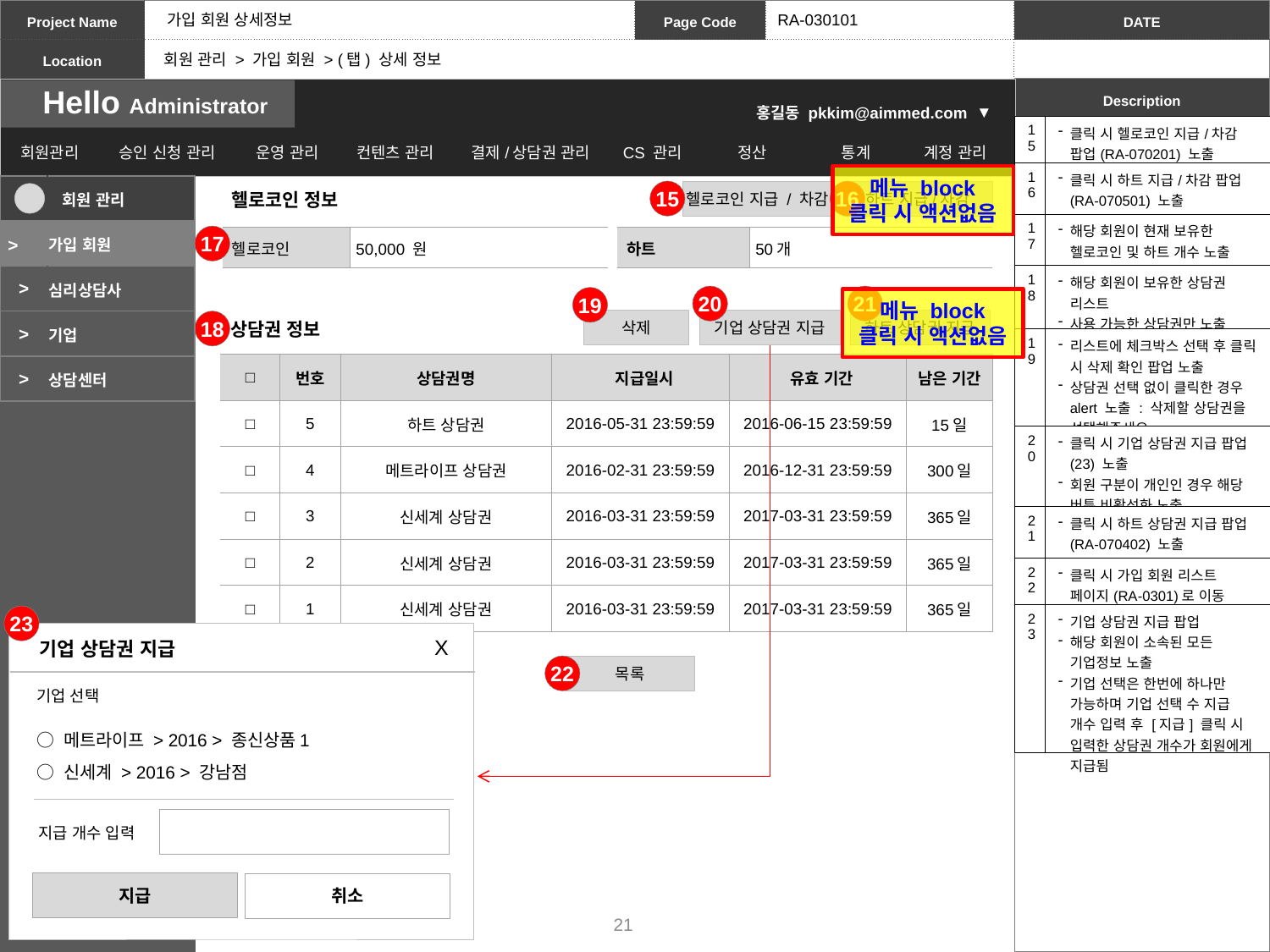

가입 회원 상세정보
RA-030101
회원 관리 > 가입 회원 > (탭) 상세 정보
| 15 | 클릭 시 헬로코인 지급/차감 팝업(RA-070201) 노출 |
| --- | --- |
| 16 | 클릭 시 하트 지급/차감 팝업(RA-070501) 노출 |
| 17 | 해당 회원이 현재 보유한 헬로코인 및 하트 개수 노출 |
| 18 | 해당 회원이 보유한 상담권 리스트 사용 가능한 상담권만 노출 |
| 19 | 리스트에 체크박스 선택 후 클릭 시 삭제 확인 팝업 노출 상담권 선택 없이 클릭한 경우 alert 노출 : 삭제할 상담권을 선택해주세요. |
| 20 | 클릭 시 기업 상담권 지급 팝업(23) 노출 회원 구분이 개인인 경우 해당 버튼 비활성화 노출 |
| 21 | 클릭 시 하트 상담권 지급 팝업(RA-070402) 노출 |
| 22 | 클릭 시 가입 회원 리스트 페이지(RA-0301)로 이동 |
| 23 | 기업 상담권 지급 팝업 해당 회원이 소속된 모든 기업정보 노출 기업 선택은 한번에 하나만 가능하며 기업 선택 수 지급 개수 입력 후 [지급] 클릭 시 입력한 상담권 개수가 회원에게 지급됨 |
메뉴 block
클릭 시 액션없음

|  | 회원 관리 |
| --- | --- |
| > | 가입 회원 |
| > | 심리상담사 |
| > | 기업 |
| > | 상담센터 |
15
16
헬로코인 지급 / 차감
하트 지급/차감
헬로코인 정보

17
| 헬로코인 | 50,000 원 |  | 하트 | 50개 |
| --- | --- | --- | --- | --- |
20
21
19
메뉴 block
클릭 시 액션없음
삭제
기업 상담권 지급
하트 상담권 지급
18
상담권 정보
| □ | 번호 | 상담권명 | 지급일시 | 유효 기간 | 남은 기간 |
| --- | --- | --- | --- | --- | --- |
| □ | 5 | 하트 상담권 | 2016-05-31 23:59:59 | 2016-06-15 23:59:59 | 15일 |
| □ | 4 | 메트라이프 상담권 | 2016-02-31 23:59:59 | 2016-12-31 23:59:59 | 300일 |
| □ | 3 | 신세계 상담권 | 2016-03-31 23:59:59 | 2017-03-31 23:59:59 | 365일 |
| □ | 2 | 신세계 상담권 | 2016-03-31 23:59:59 | 2017-03-31 23:59:59 | 365일 |
| □ | 1 | 신세계 상담권 | 2016-03-31 23:59:59 | 2017-03-31 23:59:59 | 365일 |
23

X
기업 상담권 지급
기업 선택
○ 메트라이프 > 2016 > 종신상품1
○ 신세계 > 2016 > 강남점

지급 개수 입력
지급
취소
22
목록
21